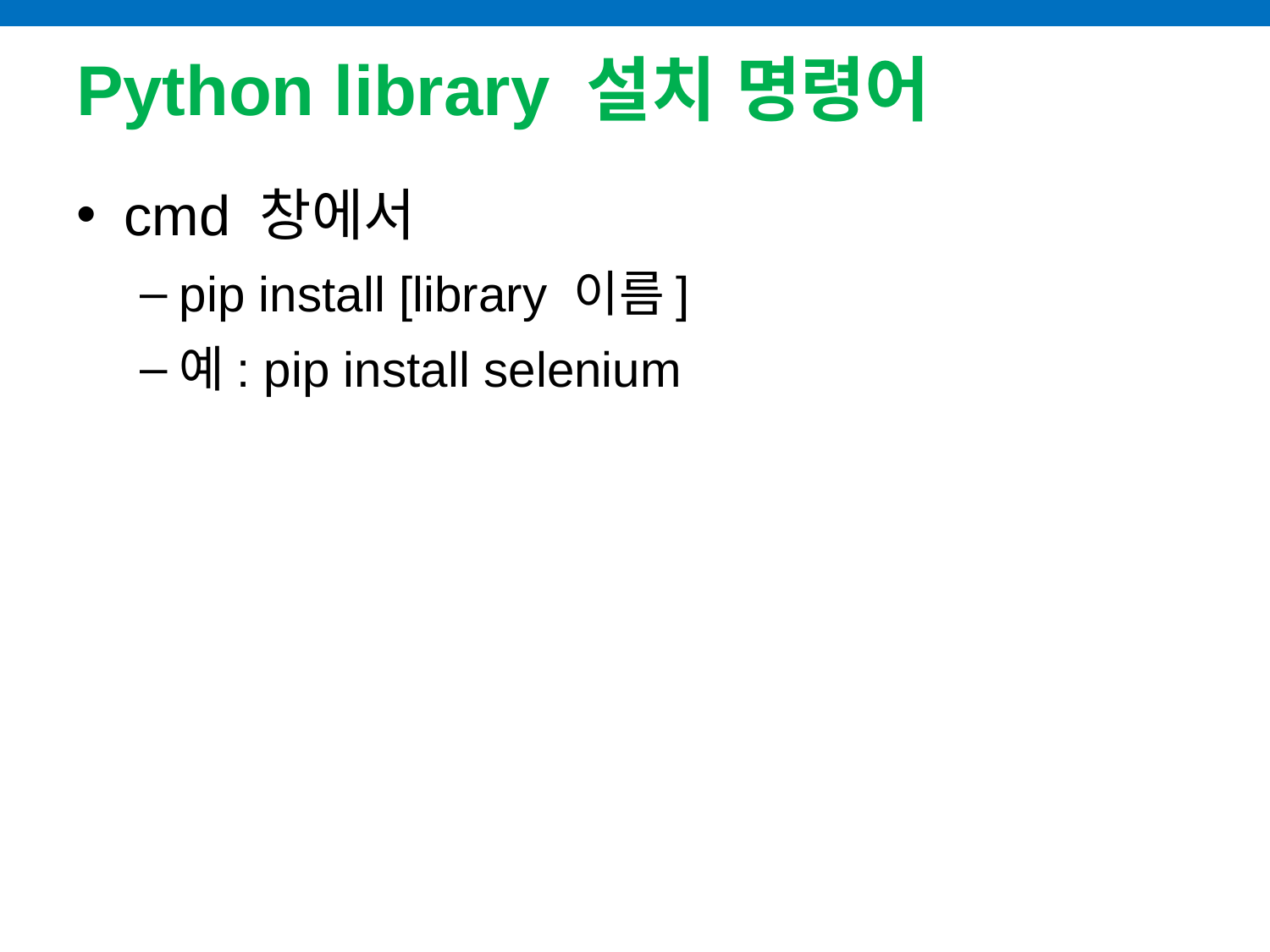

# Python library 설치 명령어
cmd 창에서
pip install [library 이름]
예: pip install selenium